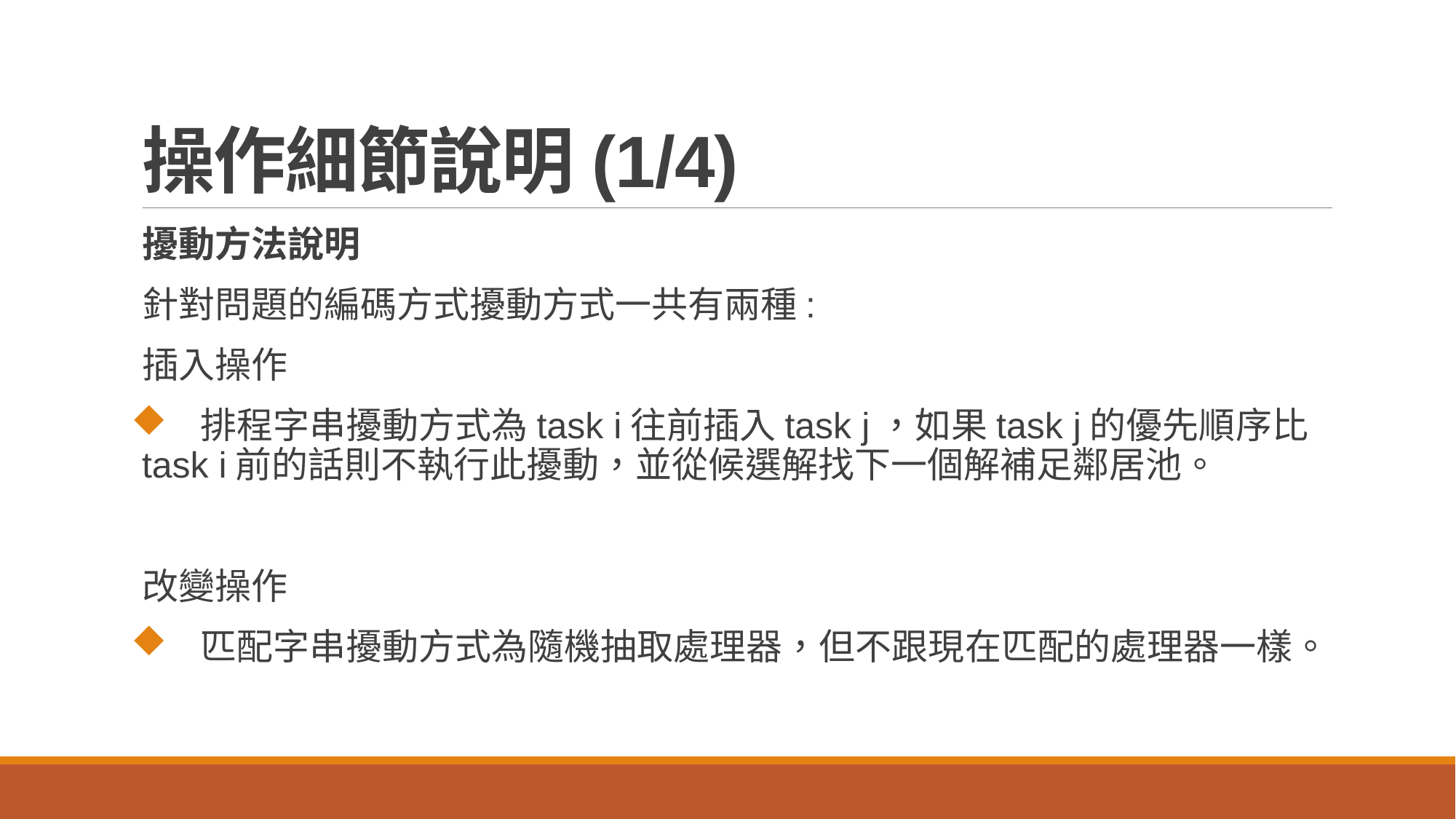

# 操作細節說明(1/4)
擾動方法說明
針對問題的編碼方式擾動方式一共有兩種:
插入操作
   排程字串擾動方式為task i往前插入task j，如果task j的優先順序比task i前的話則不執行此擾動，並從候選解找下一個解補足鄰居池。

改變操作
   匹配字串擾動方式為隨機抽取處理器，但不跟現在匹配的處理器一樣。